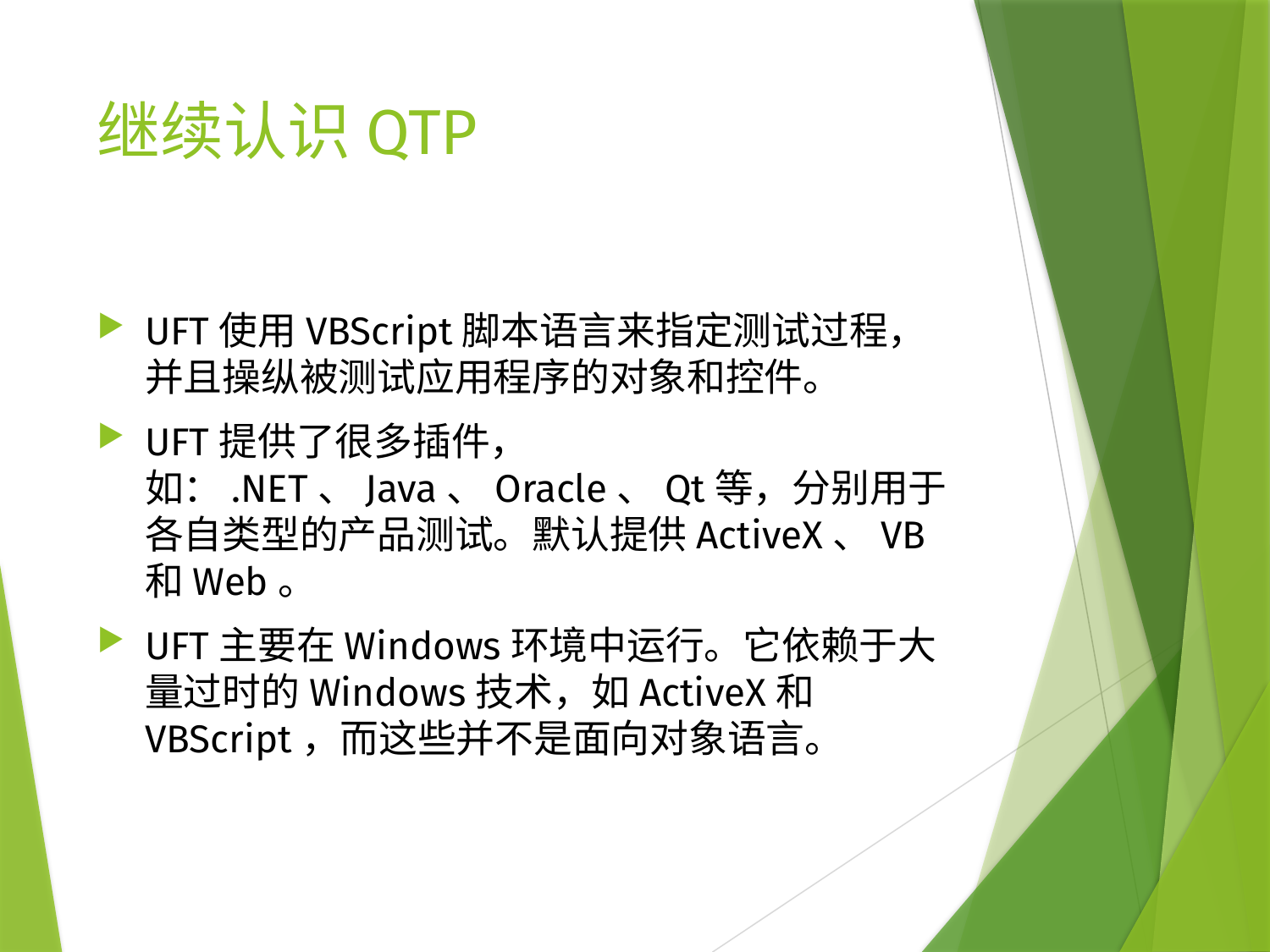

# 继续认识QTP
UFT使用VBScript脚本语言来指定测试过程，并且操纵被测试应用程序的对象和控件。
UFT提供了很多插件，如：.NET、Java、Oracle、Qt等，分别用于各自类型的产品测试。默认提供ActiveX、VB和Web。
UFT主要在Windows环境中运行。它依赖于大量过时的Windows技术，如ActiveX和VBScript，而这些并不是面向对象语言。